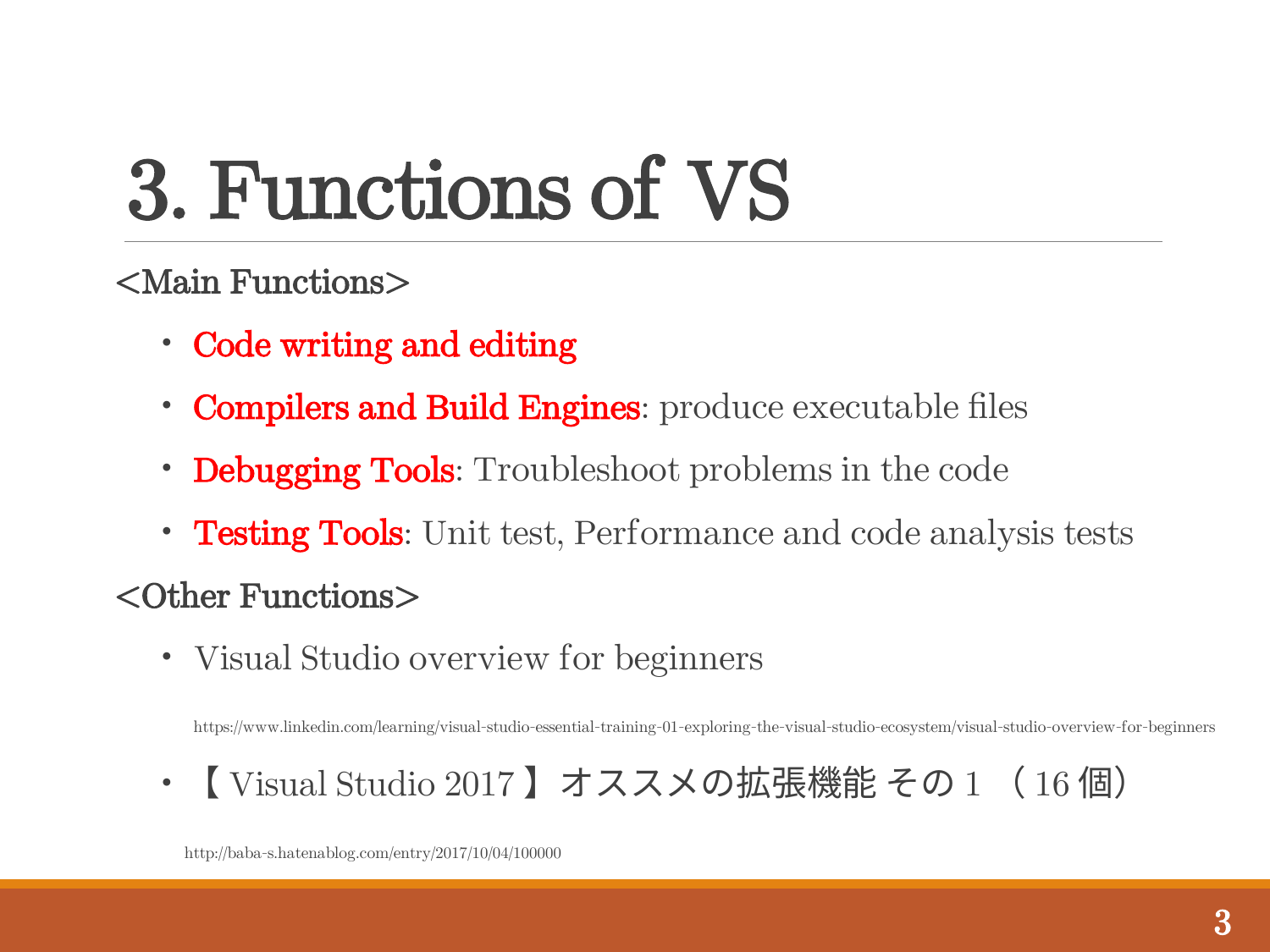

# 3. Functions of VS
<Main Functions>
　・Code writing and editing
　・Compilers and Build Engines: produce executable files
　・Debugging Tools: Troubleshoot problems in the code
　・Testing Tools: Unit test, Performance and code analysis tests
<Other Functions>
　・Visual Studio overview for beginners
　　https://www.linkedin.com/learning/visual-studio-essential-training-01-exploring-the-visual-studio-ecosystem/visual-studio-overview-for-beginners
　・【Visual Studio 2017】オススメの拡張機能 その1（16個）
　　http://baba-s.hatenablog.com/entry/2017/10/04/100000
3